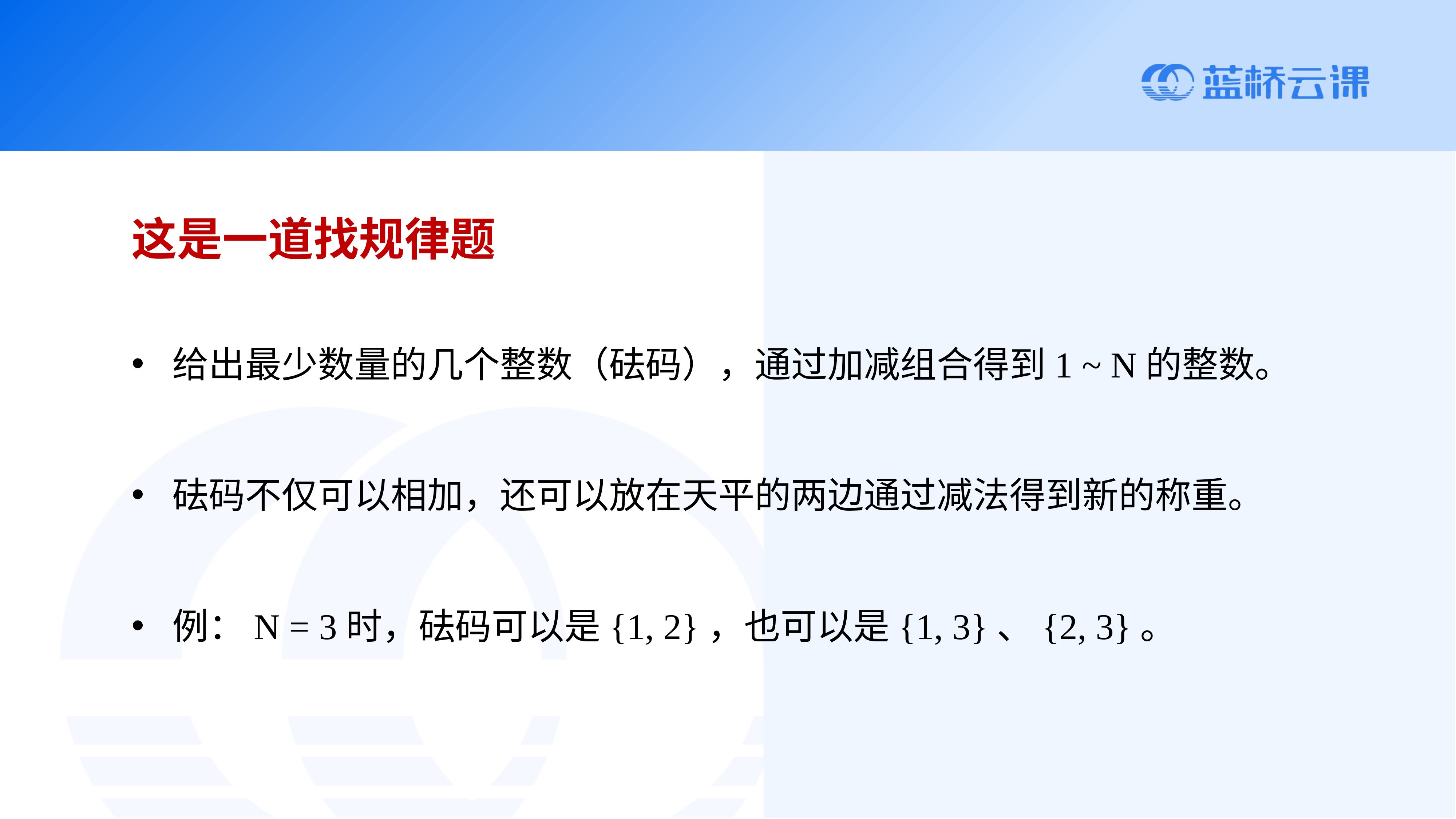

这是一道找规律题

给出最少数量的几个整数（砝码），通过加减组合得到1 ~ N的整数。

砝码不仅可以相加，还可以放在天平的两边通过减法得到新的称重。

例：N = 3时，砝码可以是{1, 2}，也可以是{1, 3}、{2, 3}。